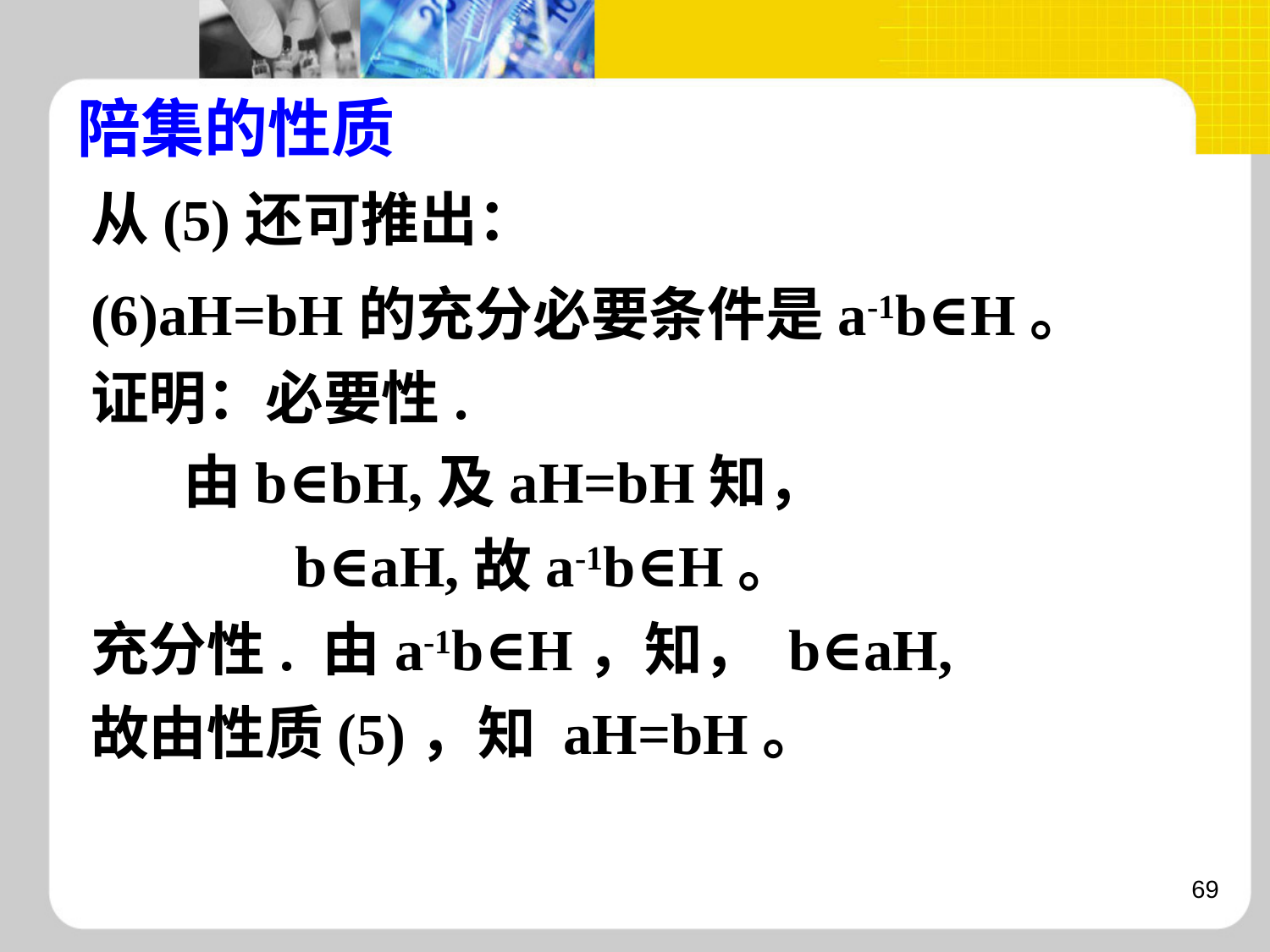

# 陪集的性质
从(5)还可推出：
(6)aH=bH的充分必要条件是a-1b∈H。
证明：必要性.
      由b∈bH,及aH=bH知，
              b∈aH,故a-1b∈H。
充分性. 由a-1b∈H，知， b∈aH,
故由性质(5)，知 aH=bH。

69